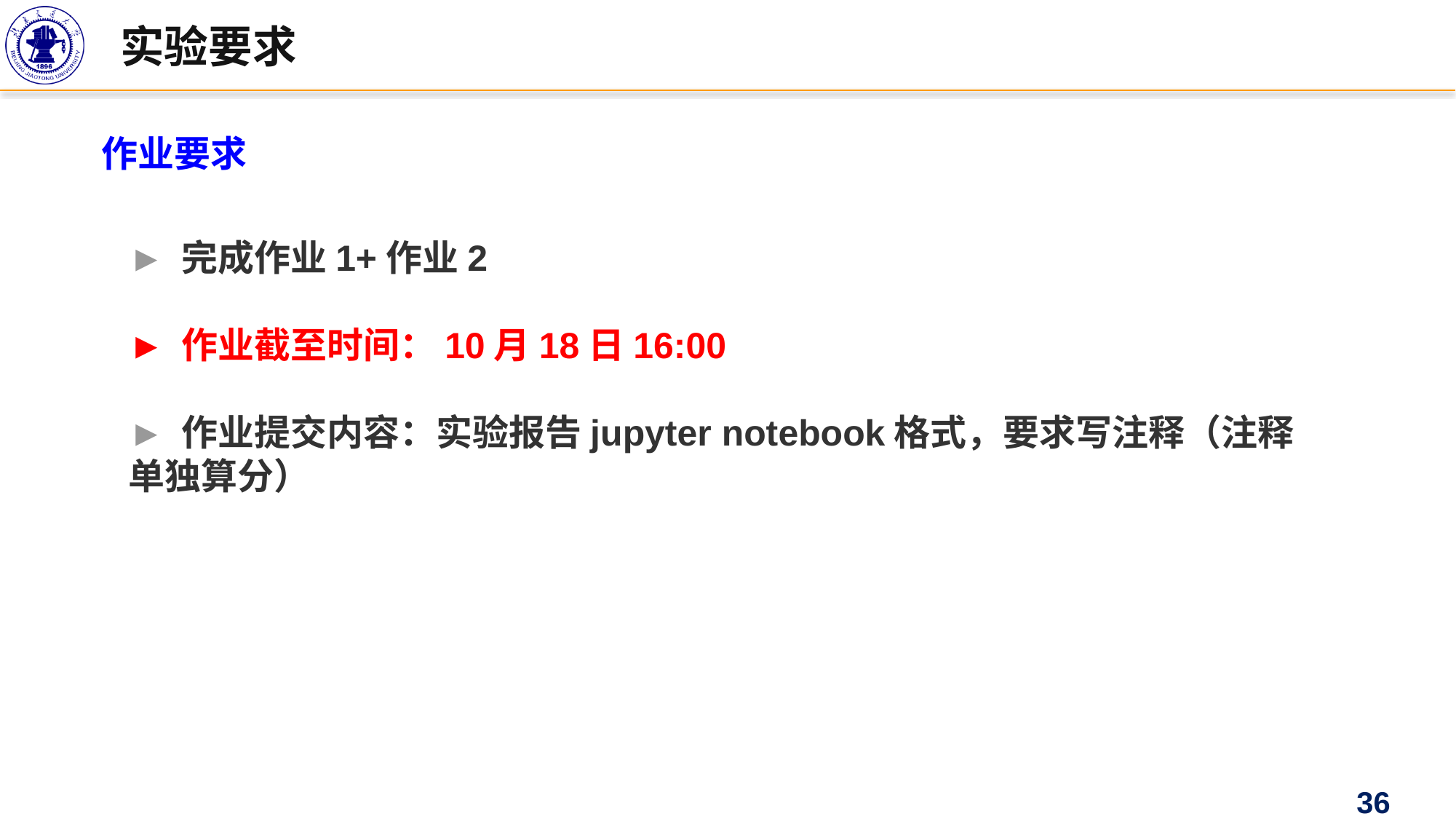

# 实验要求
作业要求
► 完成作业1+作业2

► 作业截至时间：10月18日16:00

► 作业提交内容：实验报告jupyter notebook格式，要求写注释（注释单独算分）